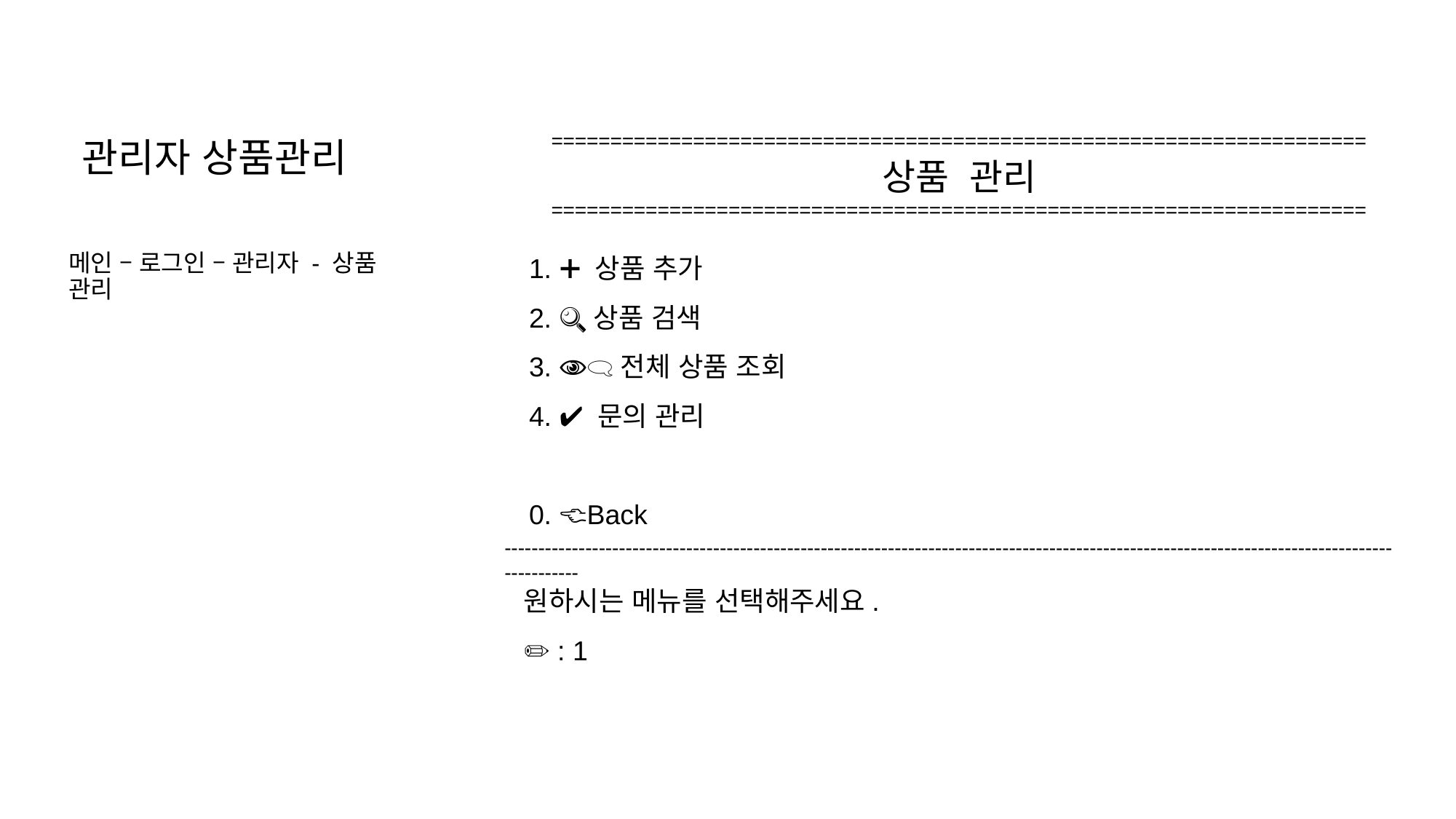

=====================================================================
상품  관리
=====================================================================
관리자 상품관리
1. ➕ 상품 추가
2. 🔍상품 검색
3. 👁‍🗨전체 상품 조회
4. ✔ 문의 관리

0. 👈Back
메인 – 로그인 – 관리자 - 상품 관리
-----------------------------------------------------------------------------------------------------------------------------------------------
원하시는 메뉴를 선택해주세요.
✏ : 1